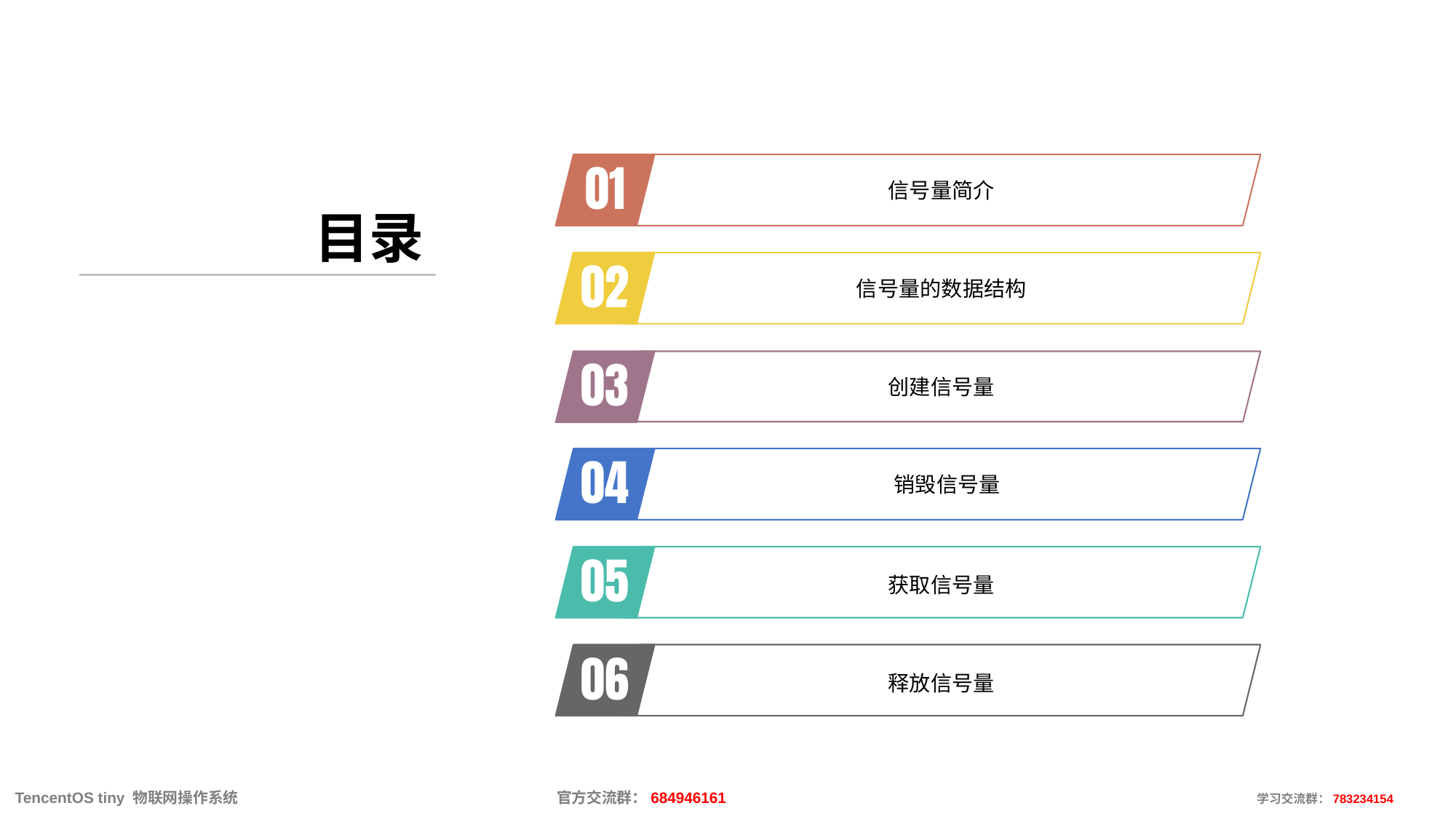

目录
01
信号量简介
02
信号量的数据结构
创建信号量
03
04
销毁信号量
05
获取信号量
06
释放信号量
 TencentOS tiny 物联网操作系统			官方交流群：684946161					          学习交流群：783234154